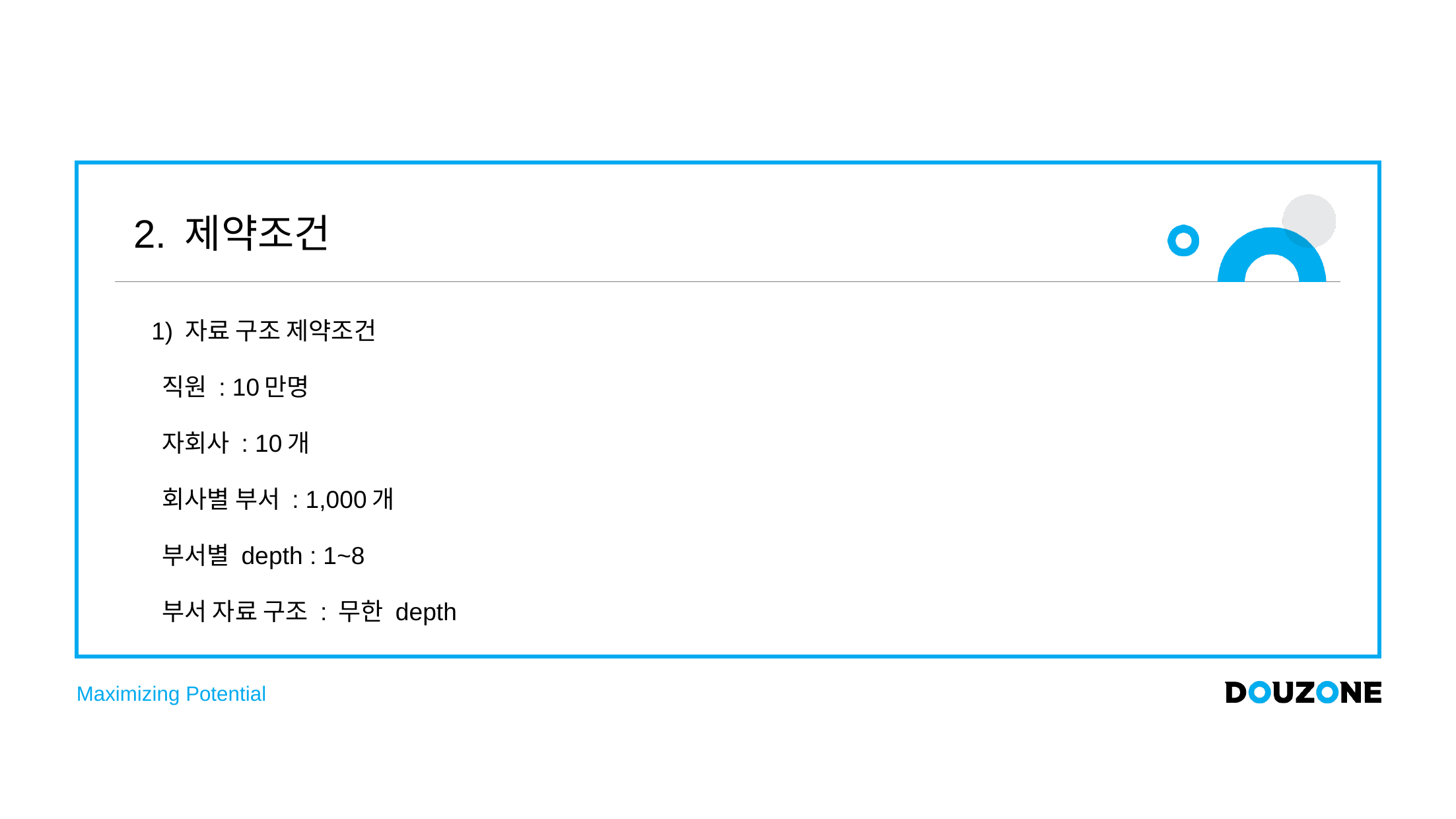

2. 제약조건
 1) 자료 구조 제약조건
  직원 : 10만명
  자회사 : 10개
  회사별 부서 : 1,000개
  부서별 depth : 1~8
  부서 자료 구조 : 무한 depth